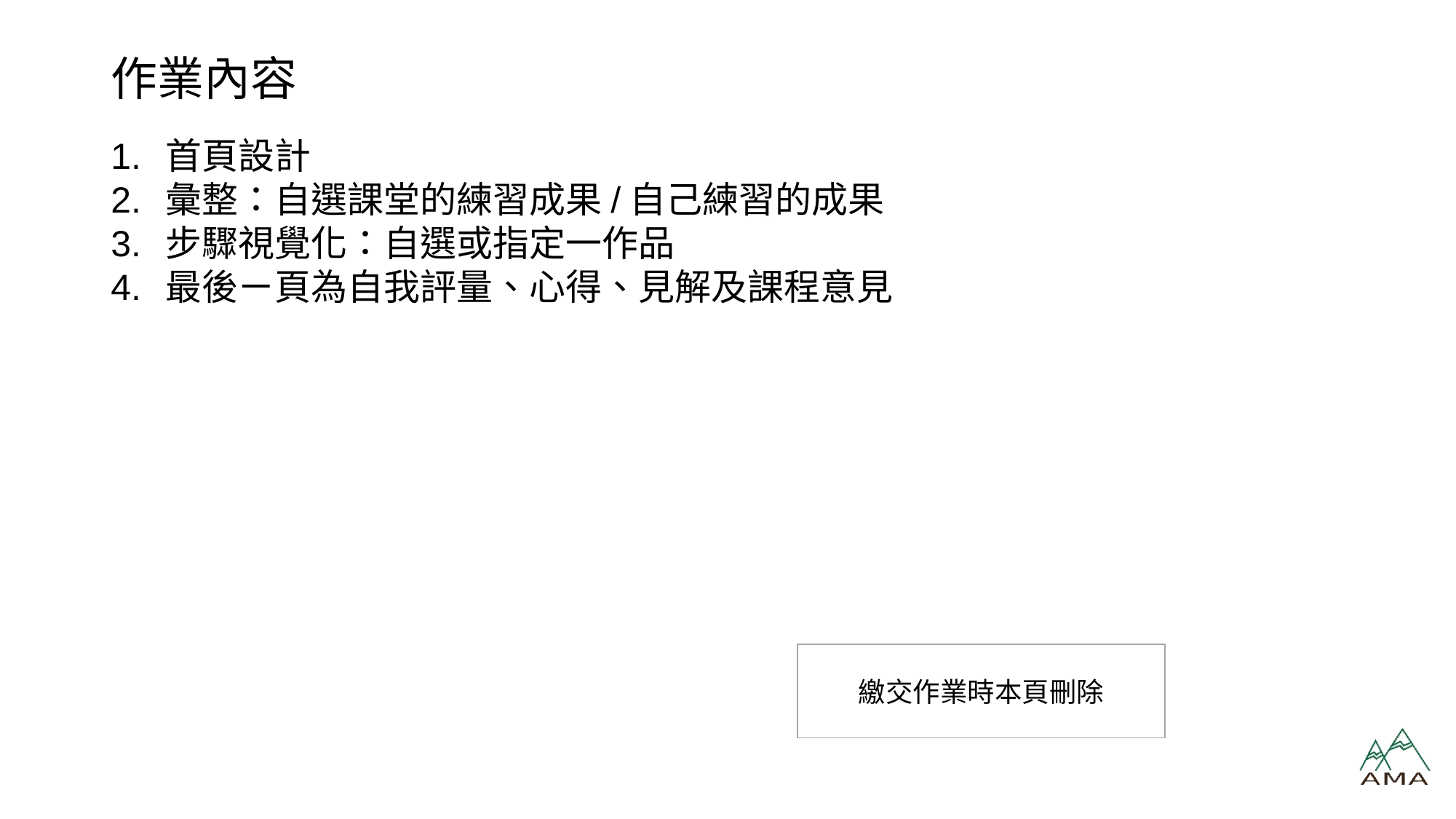

# 作業內容
首頁設計
彙整：自選課堂的練習成果/自己練習的成果
步驟視覺化：自選或指定一作品
最後ㄧ頁為自我評量、心得、見解及課程意見

繳交作業時本頁刪除